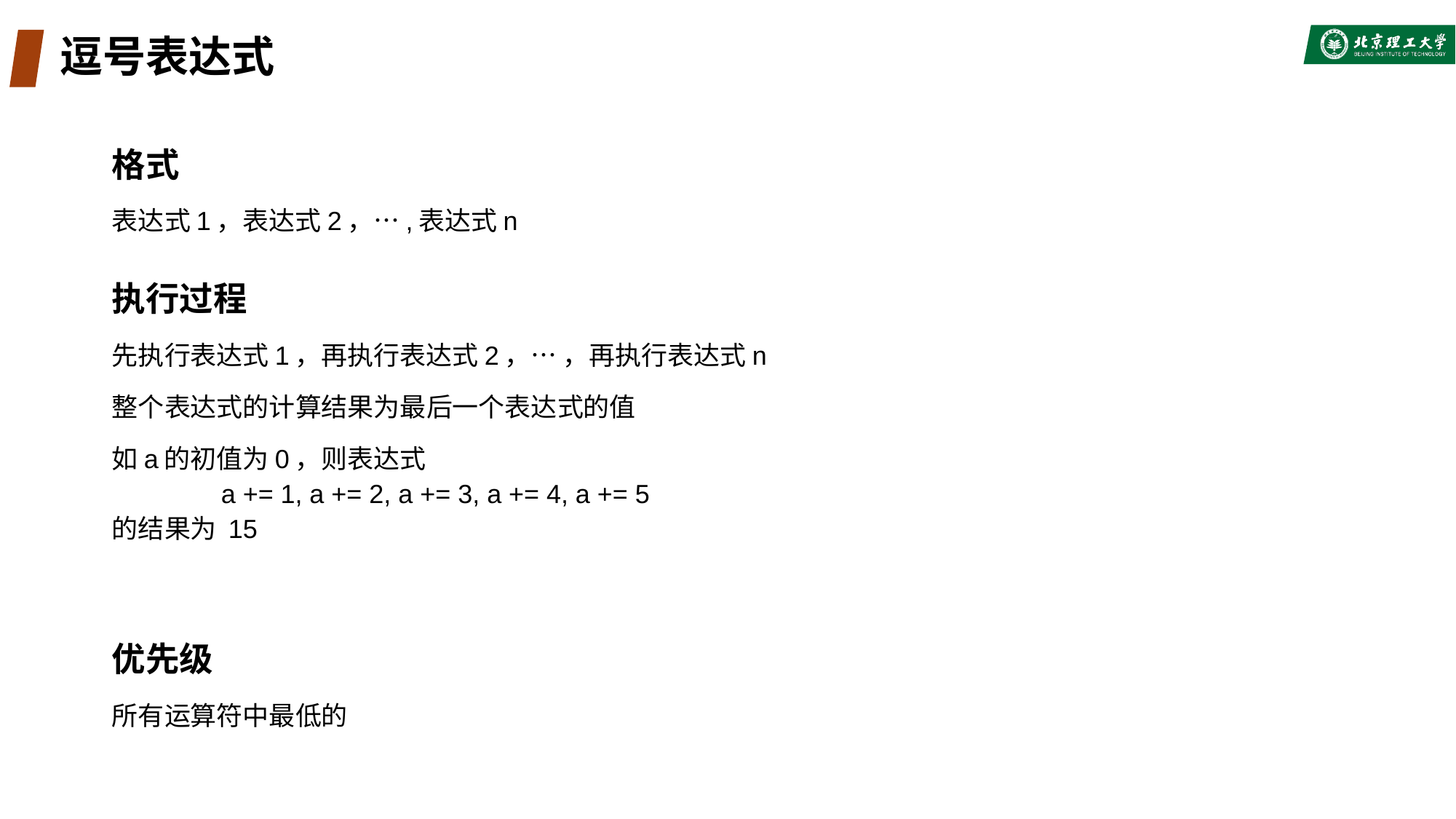

# 逗号表达式
格式
表达式1，表达式2，…,表达式n
执行过程
先执行表达式1，再执行表达式2，… ，再执行表达式n
整个表达式的计算结果为最后一个表达式的值
如a的初值为0，则表达式
        a += 1, a += 2, a += 3, a += 4, a += 5
的结果为 15

优先级
所有运算符中最低的